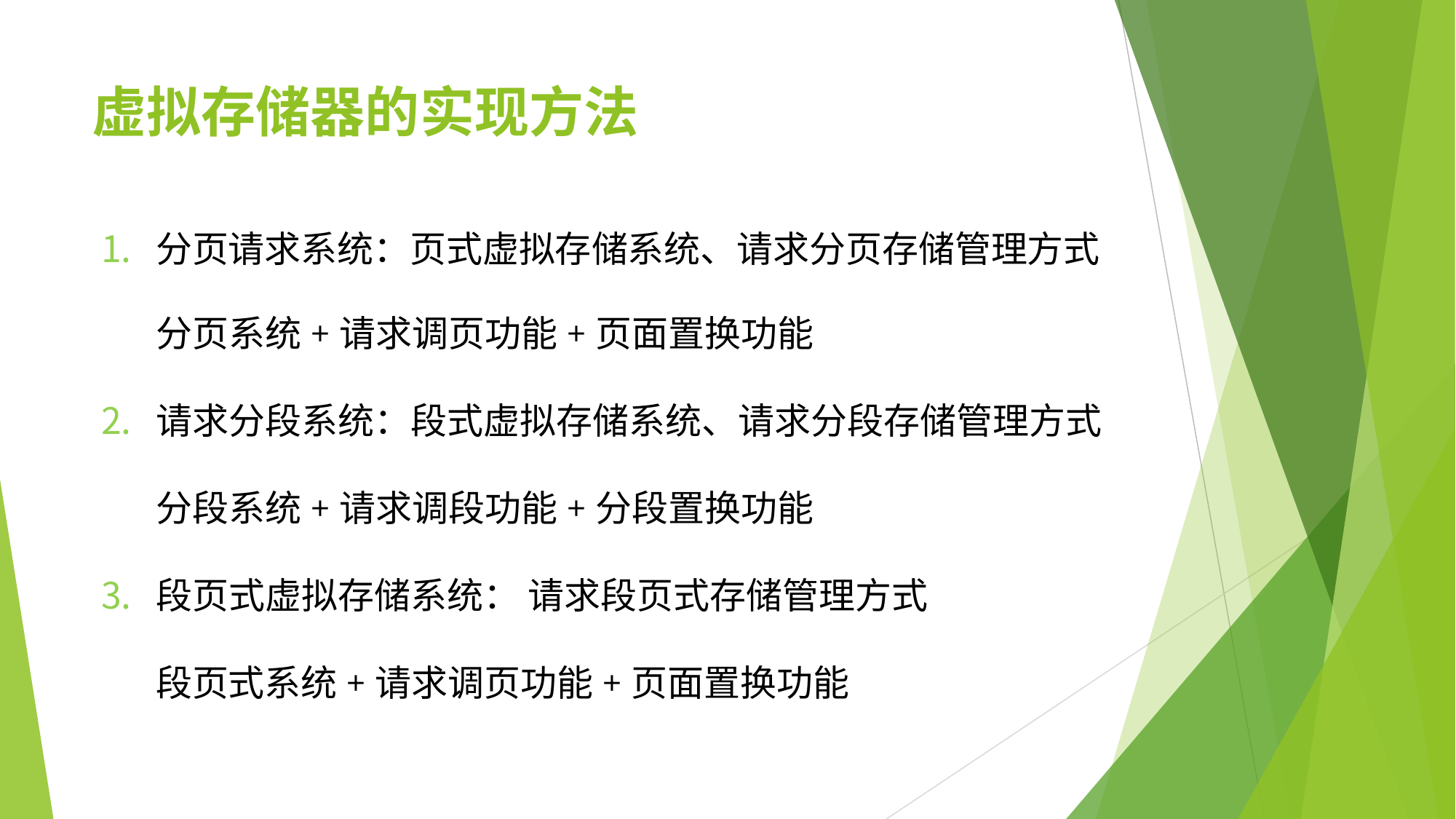

# 虚拟存储器的实现方法
分页请求系统：页式虚拟存储系统、请求分页存储管理方式

分页系统+请求调页功能+页面置换功能
请求分段系统：段式虚拟存储系统、请求分段存储管理方式 分段系统+请求调段功能+分段置换功能
段页式虚拟存储系统： 请求段页式存储管理方式 段页式系统+请求调页功能+页面置换功能